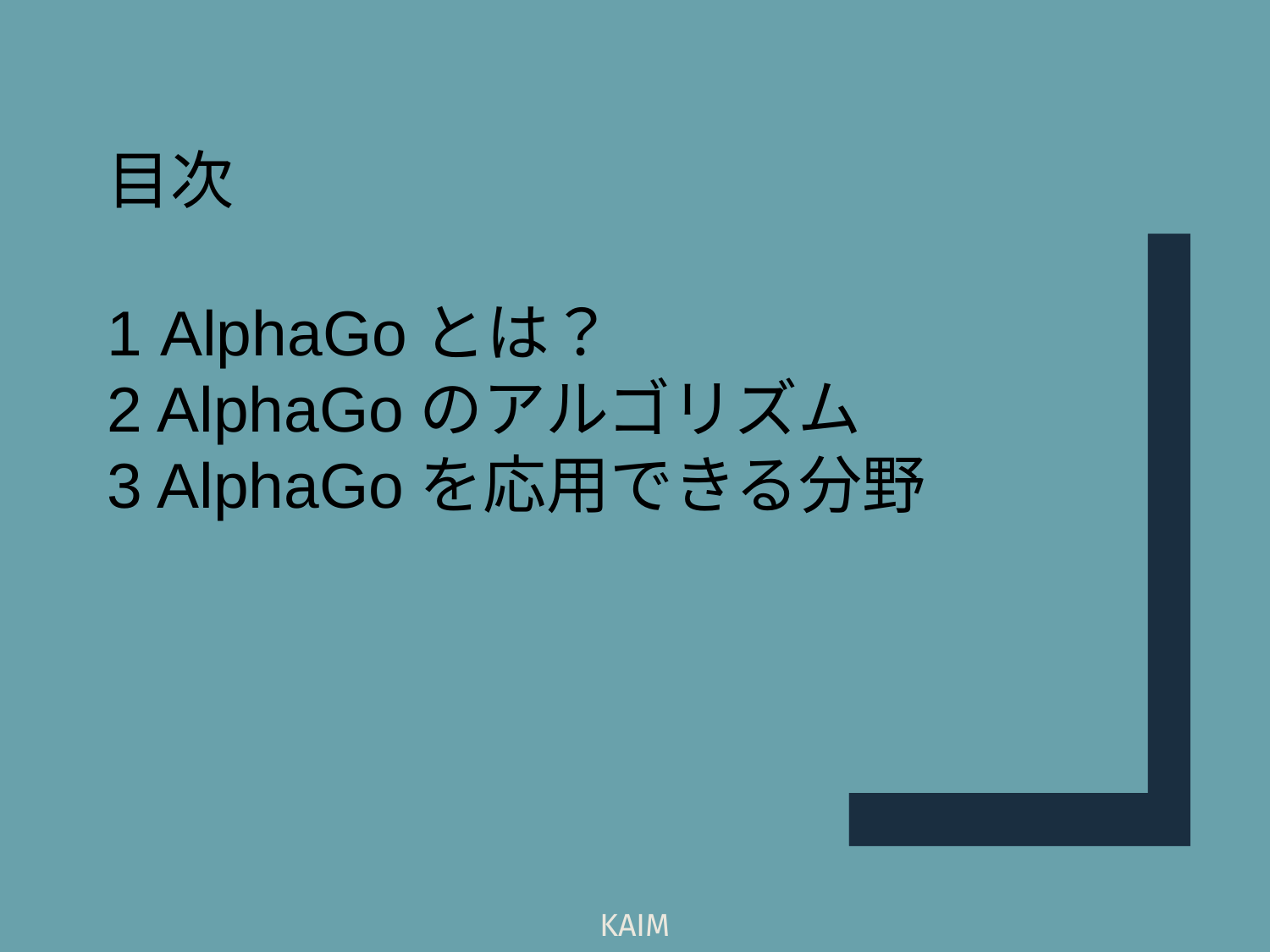

目次
1 AlphaGoとは？
2 AlphaGoのアルゴリズム
3 AlphaGoを応用できる分野
KAIM